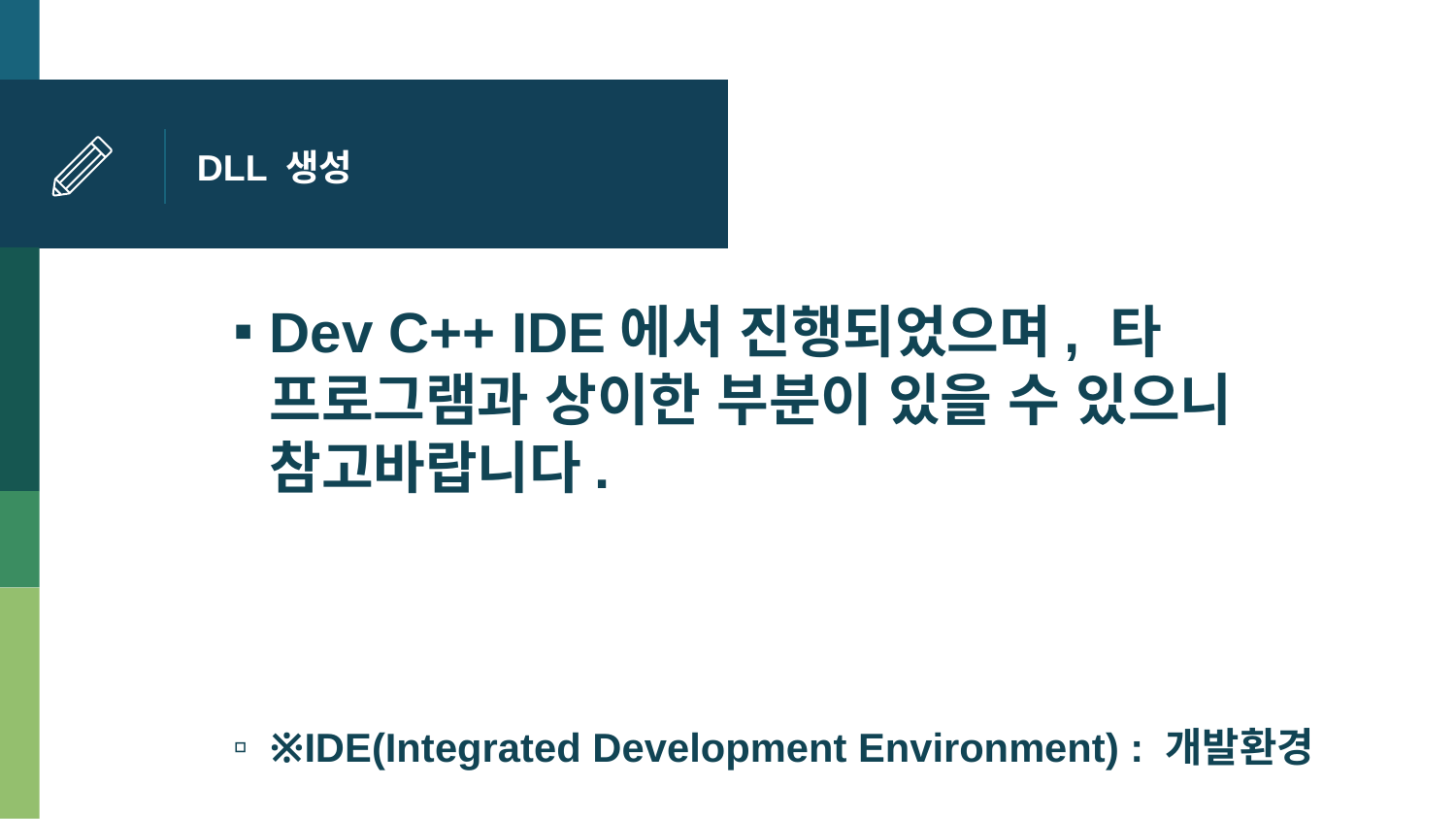

# DLL 생성

Dev C++ IDE에서 진행되었으며, 타 프로그램과 상이한 부분이 있을 수 있으니 참고바랍니다.

※IDE(Integrated Development Environment) : 개발환경